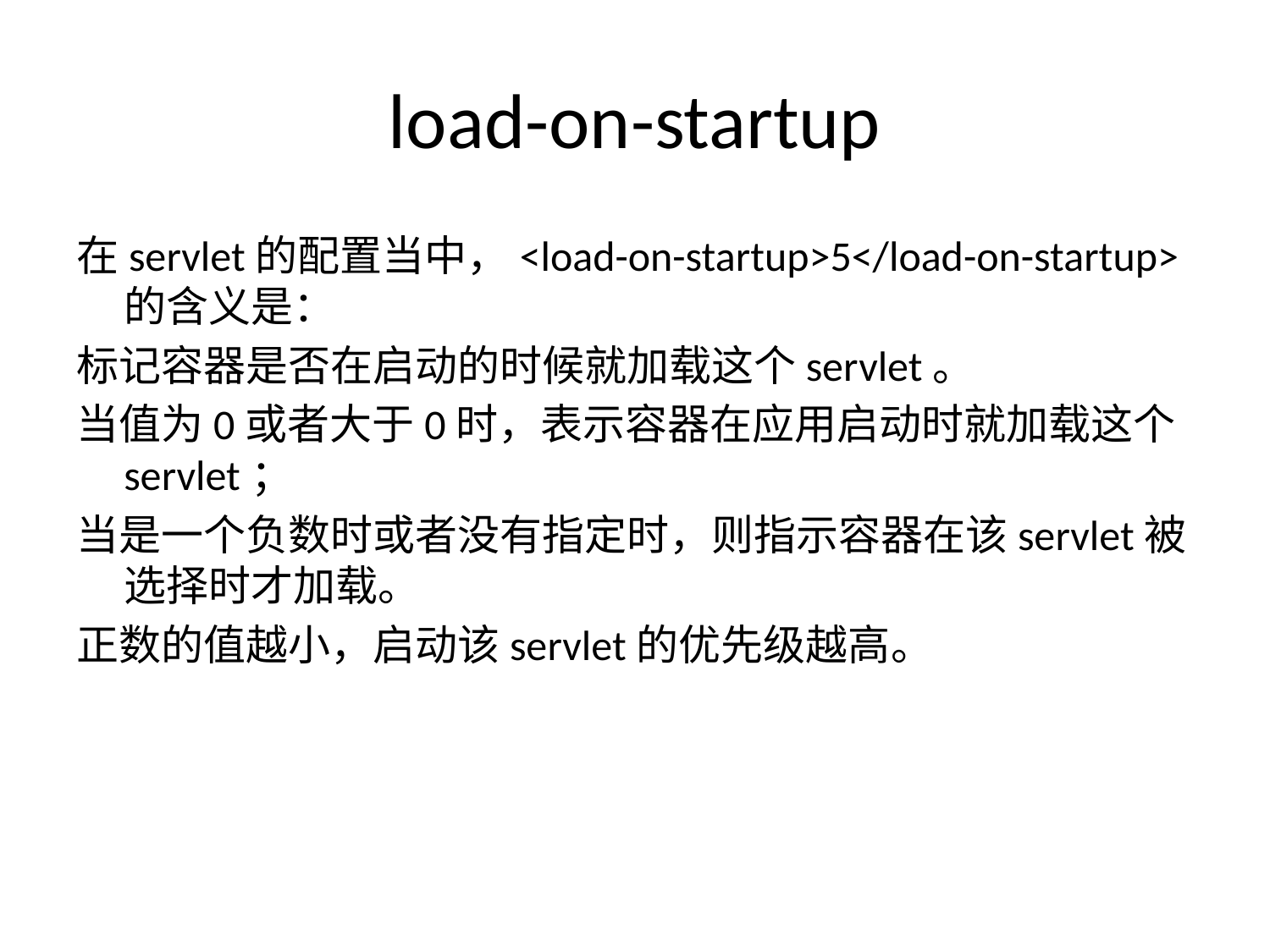

# load-on-startup
在servlet的配置当中，<load-on-startup>5</load-on-startup>的含义是：
标记容器是否在启动的时候就加载这个servlet。
当值为0或者大于0时，表示容器在应用启动时就加载这个servlet；
当是一个负数时或者没有指定时，则指示容器在该servlet被选择时才加载。
正数的值越小，启动该servlet的优先级越高。